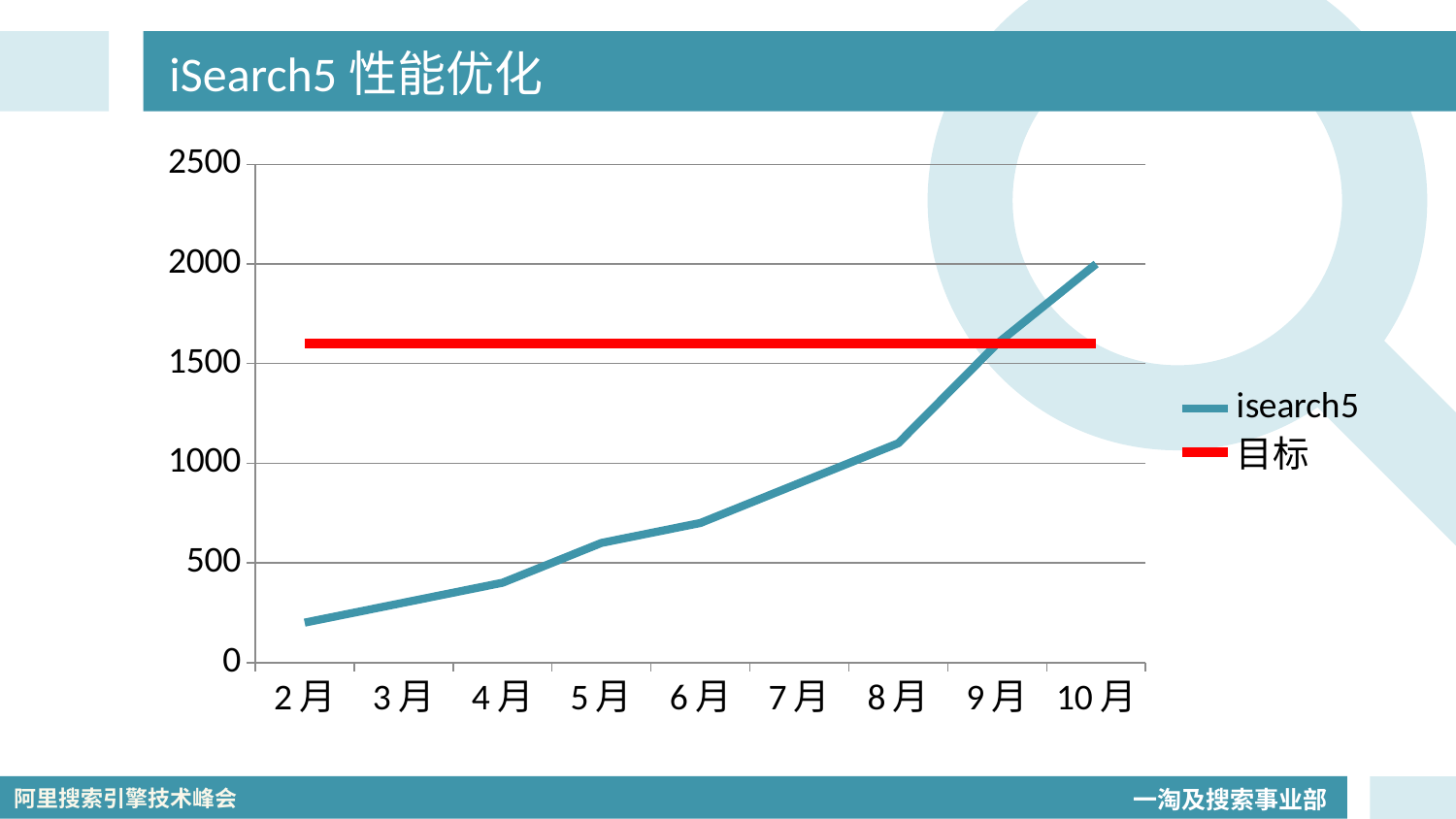

# iSearch5性能优化

### Chart

| Category | isearch5 | 目标 |
|---|---|---|
| 2月 | 200.0 | 1600.0 |
| 3月 | 300.0 | 1600.0 |
| 4月 | 400.0 | 1600.0 |
| 5月 | 600.0 | 1600.0 |
| 6月 | 700.0 | 1600.0 |
| 7月 | 900.0 | 1600.0 |
| 8月 | 1100.0 | 1600.0 |
| 9月 | 1600.0 | 1600.0 |
| 10月 | 2000.0 | 1600.0 |